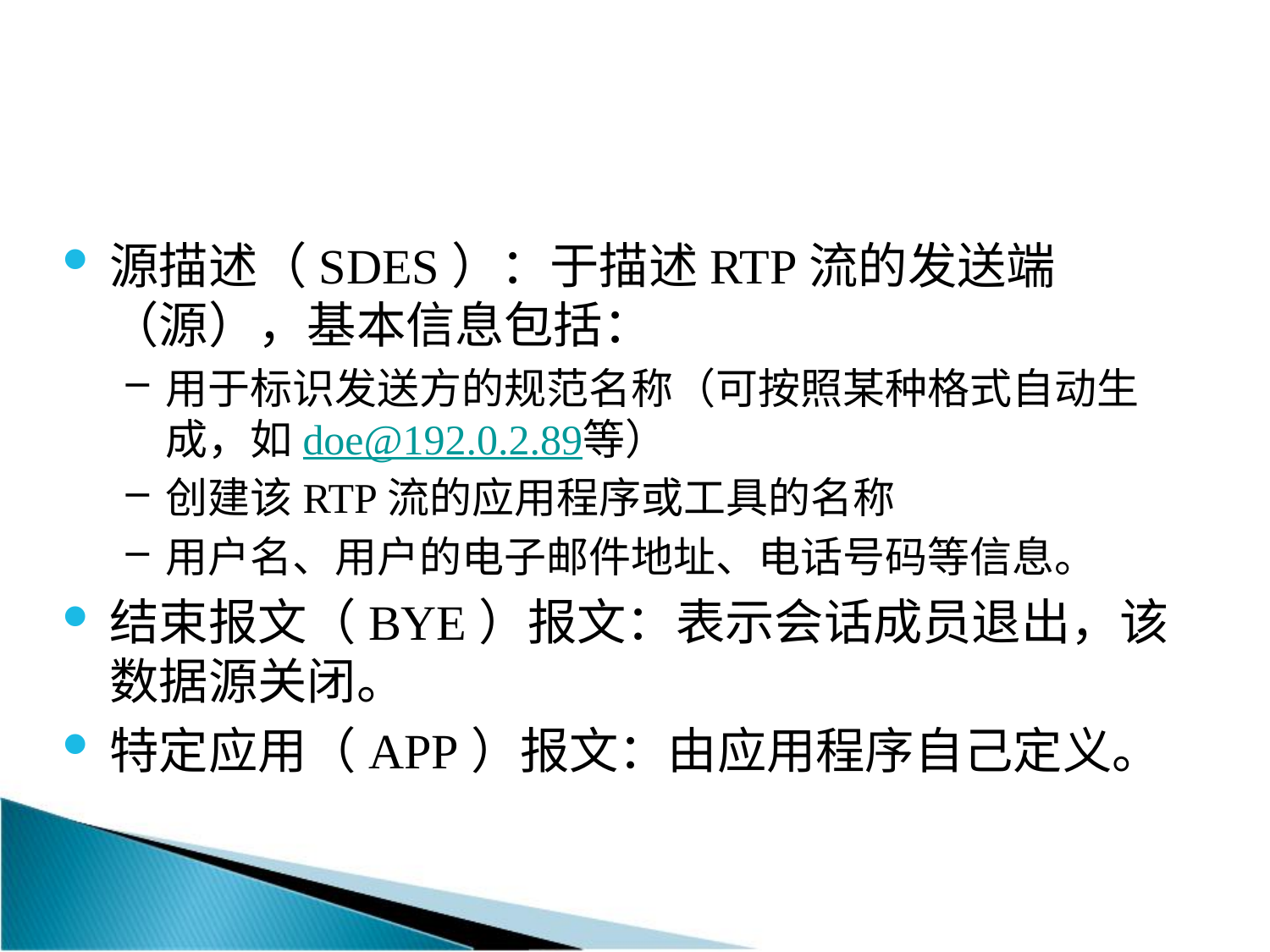

#
源描述（SDES）：于描述RTP流的发送端（源），基本信息包括：
用于标识发送方的规范名称（可按照某种格式自动生成，如doe@192.0.2.89等）
创建该RTP流的应用程序或工具的名称
用户名、用户的电子邮件地址、电话号码等信息。
结束报文（BYE）报文：表示会话成员退出，该数据源关闭。
特定应用（APP）报文：由应用程序自己定义。